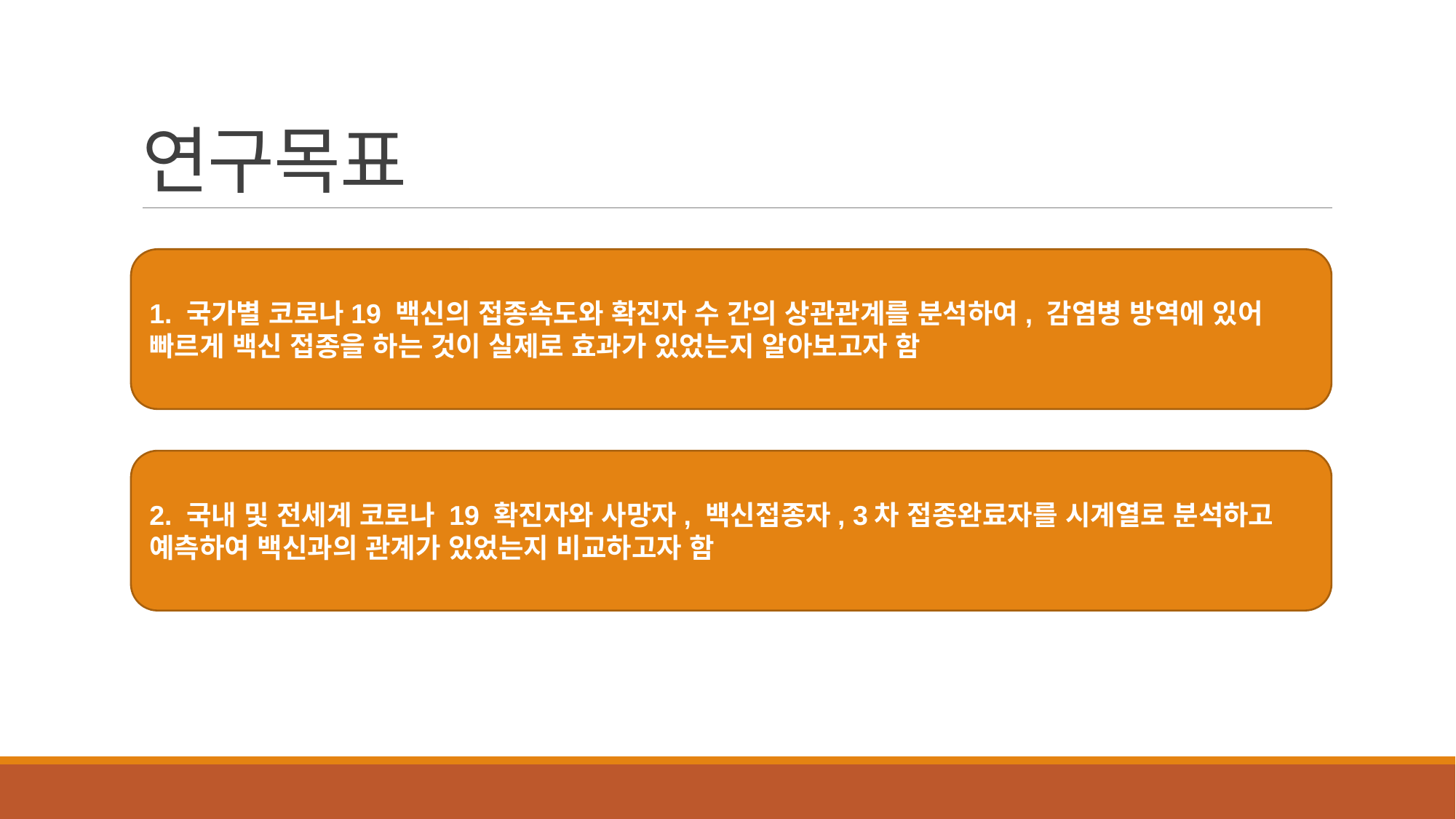

# 연구목표
1. 국가별 코로나19 백신의 접종속도와 확진자 수 간의 상관관계를 분석하여, 감염병 방역에 있어
빠르게 백신 접종을 하는 것이 실제로 효과가 있었는지 알아보고자 함

2. 국내 및 전세계 코로나 19 확진자와 사망자, 백신접종자, 3차 접종완료자를 시계열로 분석하고 예측하여 백신과의 관계가 있었는지 비교하고자 함